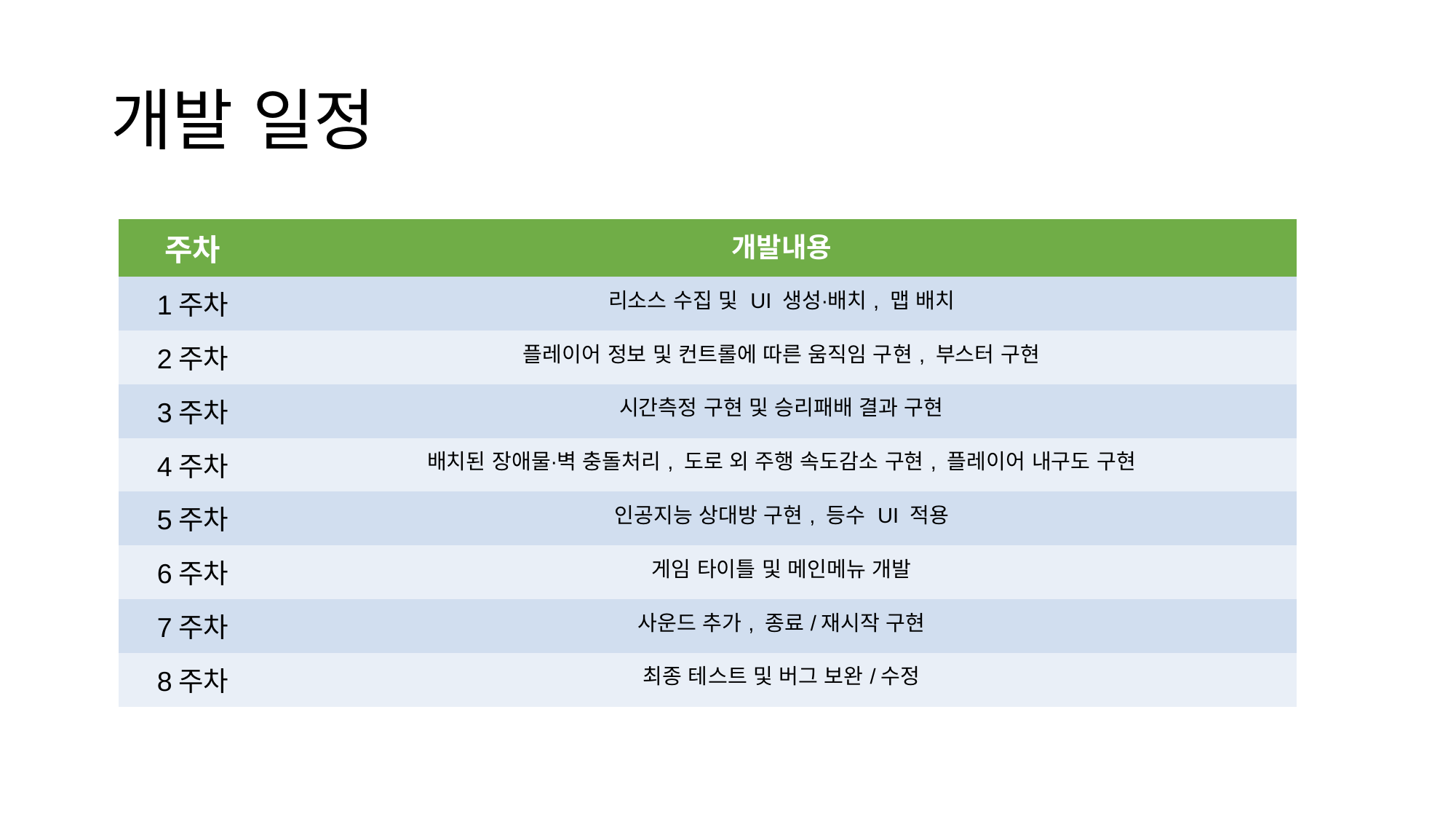

# 개발 일정
| 주차 | 개발내용 |
| --- | --- |
| 1주차 | 리소스 수집 및 UI 생성∙배치, 맵 배치 |
| 2주차 | 플레이어 정보 및 컨트롤에 따른 움직임 구현, 부스터 구현 |
| 3주차 | 시간측정 구현 및 승리패배 결과 구현 |
| 4주차 | 배치된 장애물∙벽 충돌처리, 도로 외 주행 속도감소 구현, 플레이어 내구도 구현 |
| 5주차 | 인공지능 상대방 구현, 등수 UI 적용 |
| 6주차 | 게임 타이틀 및 메인메뉴 개발 |
| 7주차 | 사운드 추가, 종료/재시작 구현 |
| 8주차 | 최종 테스트 및 버그 보완/수정 |